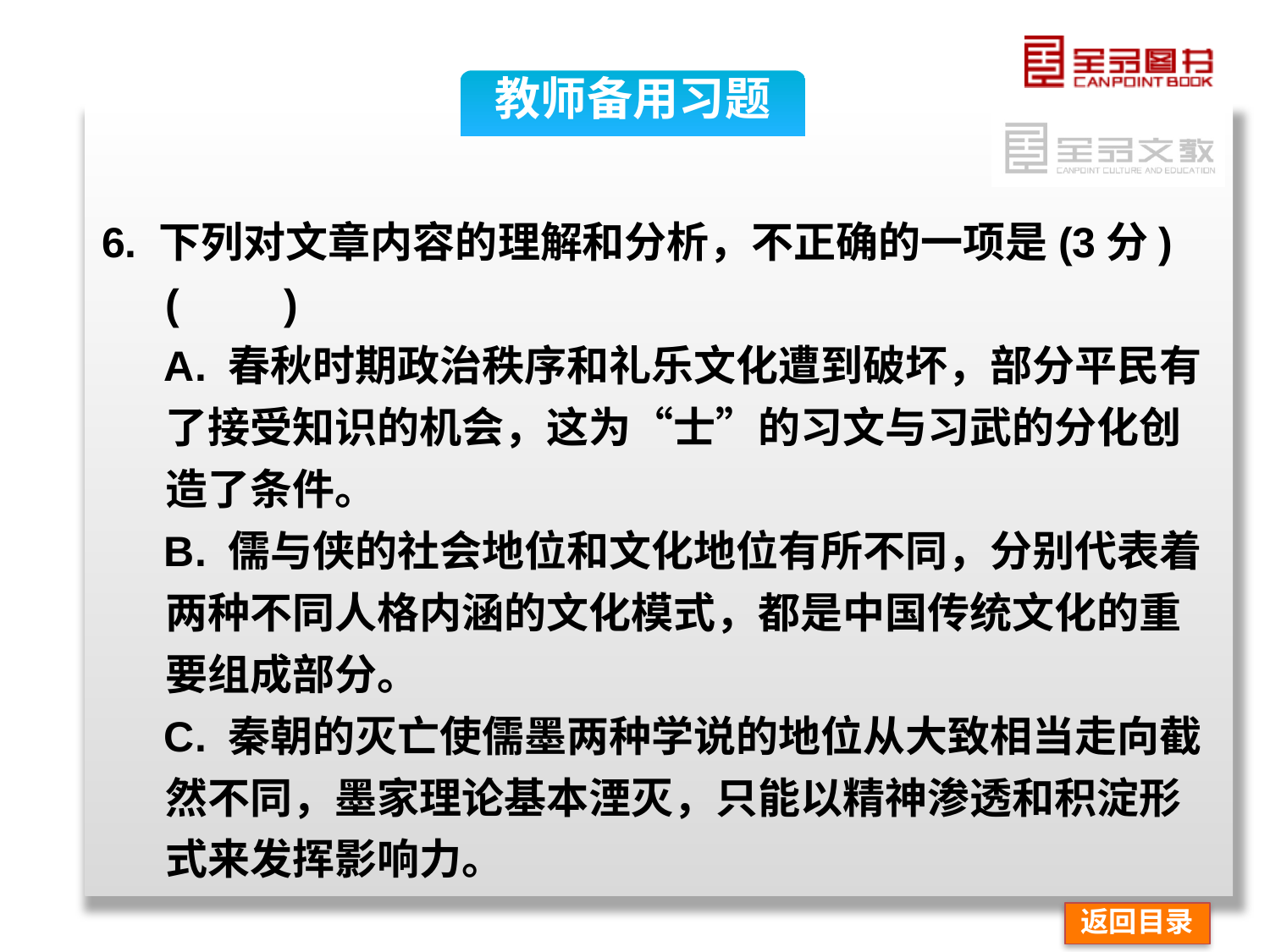

教师备用习题
6. 下列对文章内容的理解和分析，不正确的一项是(3分)(　　)
A. 春秋时期政治秩序和礼乐文化遭到破坏，部分平民有了接受知识的机会，这为“士”的习文与习武的分化创造了条件。
B. 儒与侠的社会地位和文化地位有所不同，分别代表着两种不同人格内涵的文化模式，都是中国传统文化的重要组成部分。
C. 秦朝的灭亡使儒墨两种学说的地位从大致相当走向截然不同，墨家理论基本湮灭，只能以精神渗透和积淀形式来发挥影响力。
返回目录